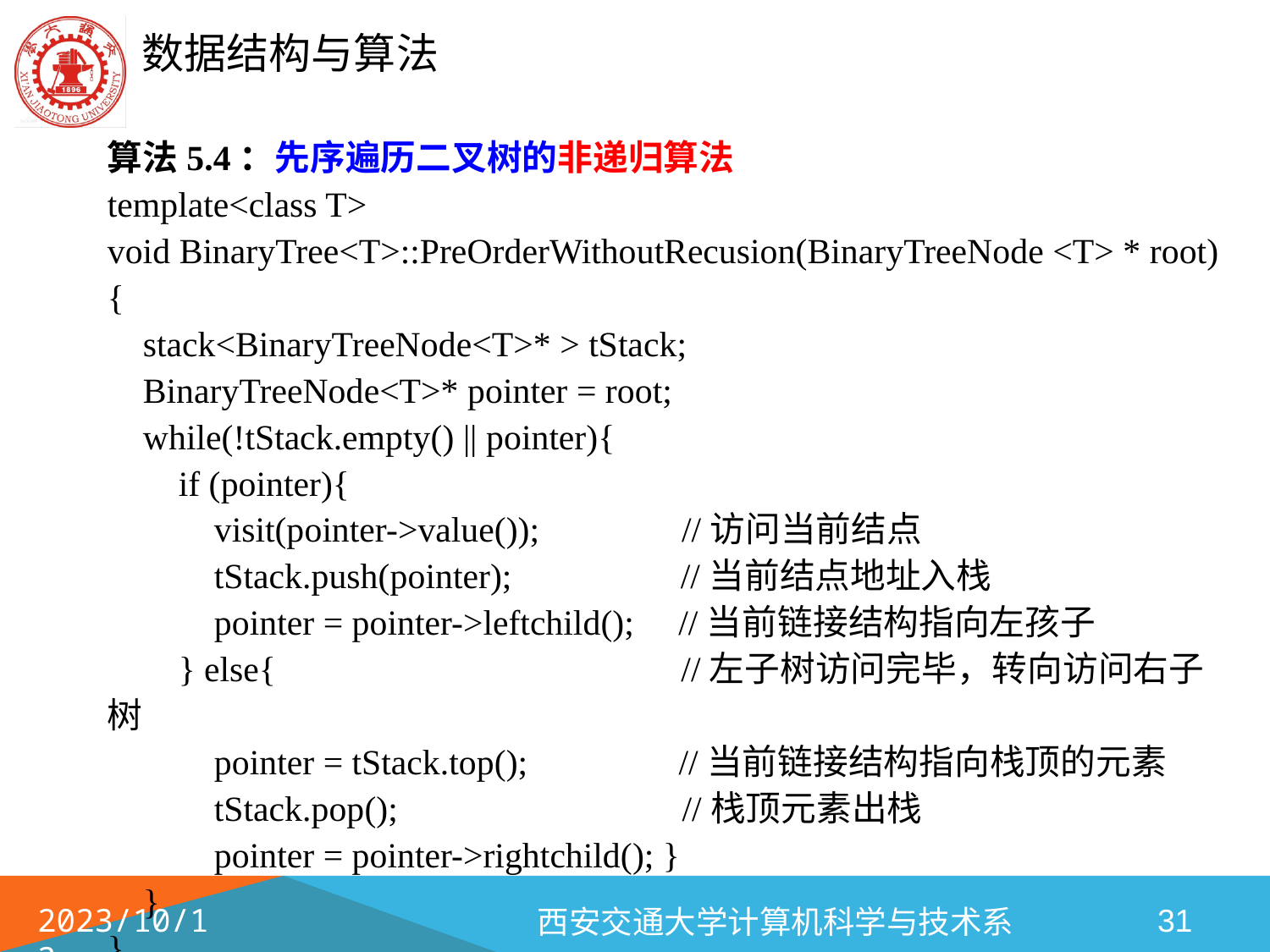

算法5.4：先序遍历二叉树的非递归算法
template<class T>
void BinaryTree<T>::PreOrderWithoutRecusion(BinaryTreeNode <T> * root){
    stack<BinaryTreeNode<T>* > tStack;
    BinaryTreeNode<T>* pointer = root;
    while(!tStack.empty() || pointer){
        if (pointer){
            visit(pointer->value());                //访问当前结点
            tStack.push(pointer);                   //当前结点地址入栈
            pointer = pointer->leftchild();     //当前链接结构指向左孩子
        } else{	                                    //左子树访问完毕，转向访问右子树
            pointer = tStack.top();                 //当前链接结构指向栈顶的元素
            tStack.pop();                                //栈顶元素出栈
            pointer = pointer->rightchild(); }
    }
}